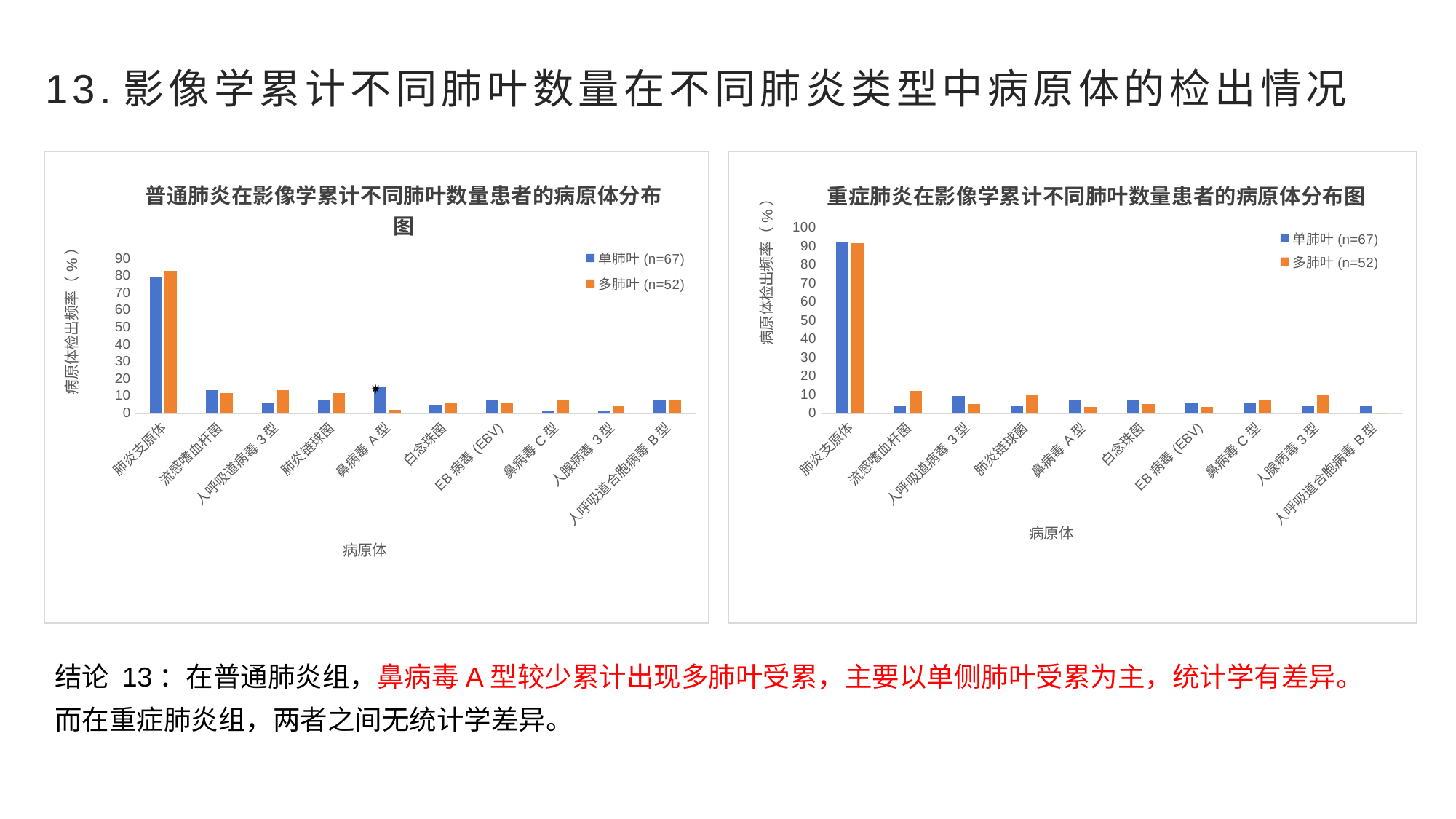

# 13.影像学累计不同肺叶数量在不同肺炎类型中病原体的检出情况

### Chart: 普通肺炎在影像学累计不同肺叶数量患者的病原体分布图

| Category | 单肺叶(n=67) | 多肺叶(n=52) |
|---|---|---|
| 肺炎支原体 | 79.1 | 82.69 |
| 流感嗜血杆菌 | 13.43 | 11.54 |
| 人呼吸道病毒3型 | 5.97 | 13.46 |
| 肺炎链球菌 | 7.46 | 11.54 |
| 鼻病毒A型 | 14.93 | 1.92 |
| 白念珠菌 | 4.48 | 5.77 |
| EB病毒(EBV) | 7.46 | 5.77 |
| 鼻病毒C型 | 1.49 | 7.69 |
| 人腺病毒3型 | 1.49 | 3.85 |
| 人呼吸道合胞病毒B型 | 7.46 | 7.69 |

### Chart: 重症肺炎在影像学累计不同肺叶数量患者的病原体分布图

| Category | 单肺叶(n=67) | 多肺叶(n=52) |
|---|---|---|
| 肺炎支原体 | 92.59 | 91.53 |
| 流感嗜血杆菌 | 3.7 | 11.86 |
| 人呼吸道病毒3型 | 9.26 | 5.08 |
| 肺炎链球菌 | 3.7 | 10.17 |
| 鼻病毒A型 | 7.41 | 3.39 |
| 白念珠菌 | 7.41 | 5.08 |
| EB病毒(EBV) | 5.56 | 3.39 |
| 鼻病毒C型 | 5.56 | 6.78 |
| 人腺病毒3型 | 3.7 | 10.17 |
| 人呼吸道合胞病毒B型 | 3.7 | 0.0 |
✷
结论 13：在普通肺炎组，鼻病毒A型较少累计出现多肺叶受累，主要以单侧肺叶受累为主，统计学有差异。而在重症肺炎组，两者之间无统计学差异。